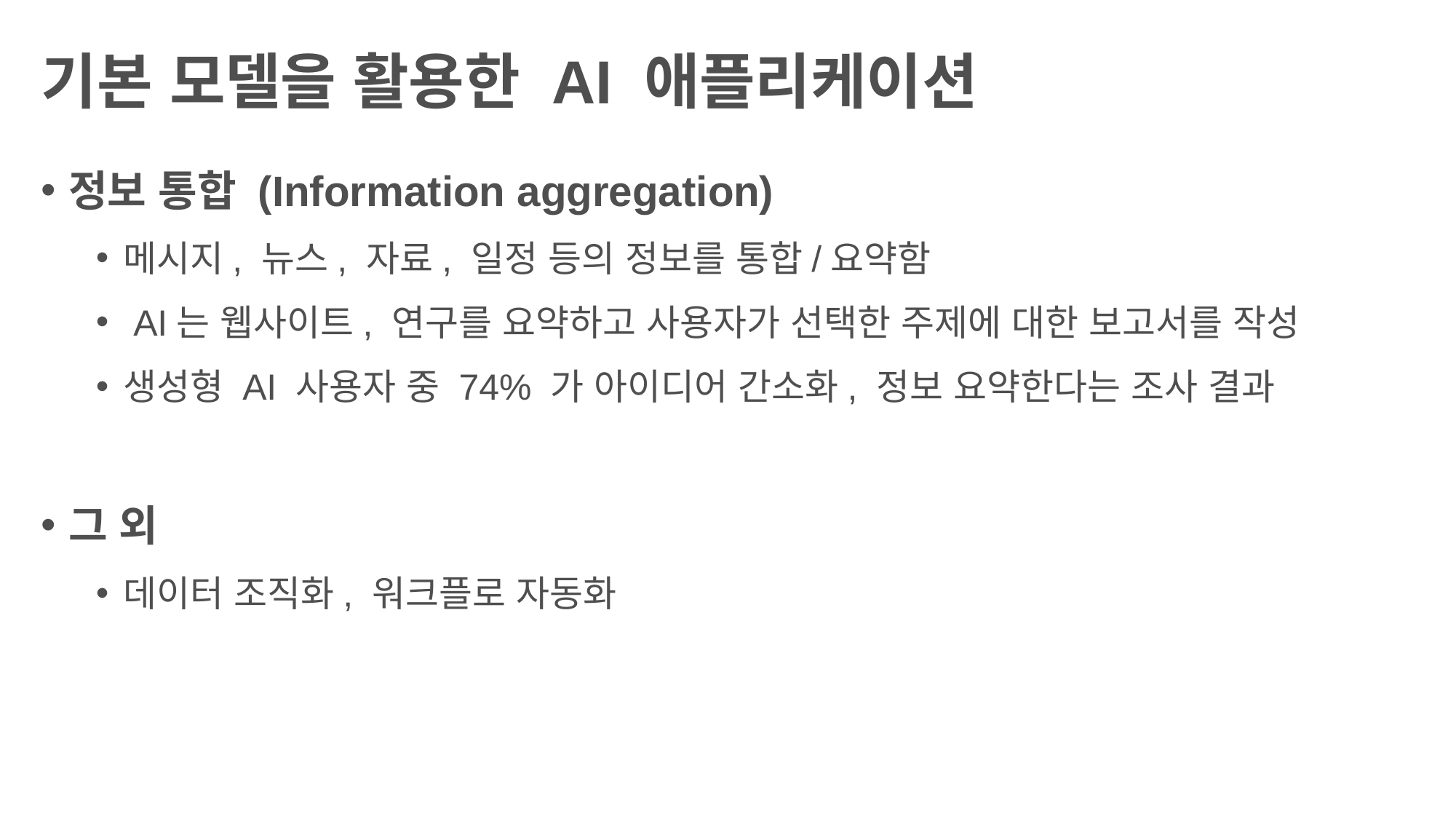

# 기본 모델을 활용한 AI 애플리케이션
정보 통합 (Information aggregation)
메시지, 뉴스, 자료, 일정 등의 정보를 통합/요약함
 AI는 웹사이트, 연구를 요약하고 사용자가 선택한 주제에 대한 보고서를 작성
생성형 AI 사용자 중 74% 가 아이디어 간소화, 정보 요약한다는 조사 결과

그 외
데이터 조직화, 워크플로 자동화